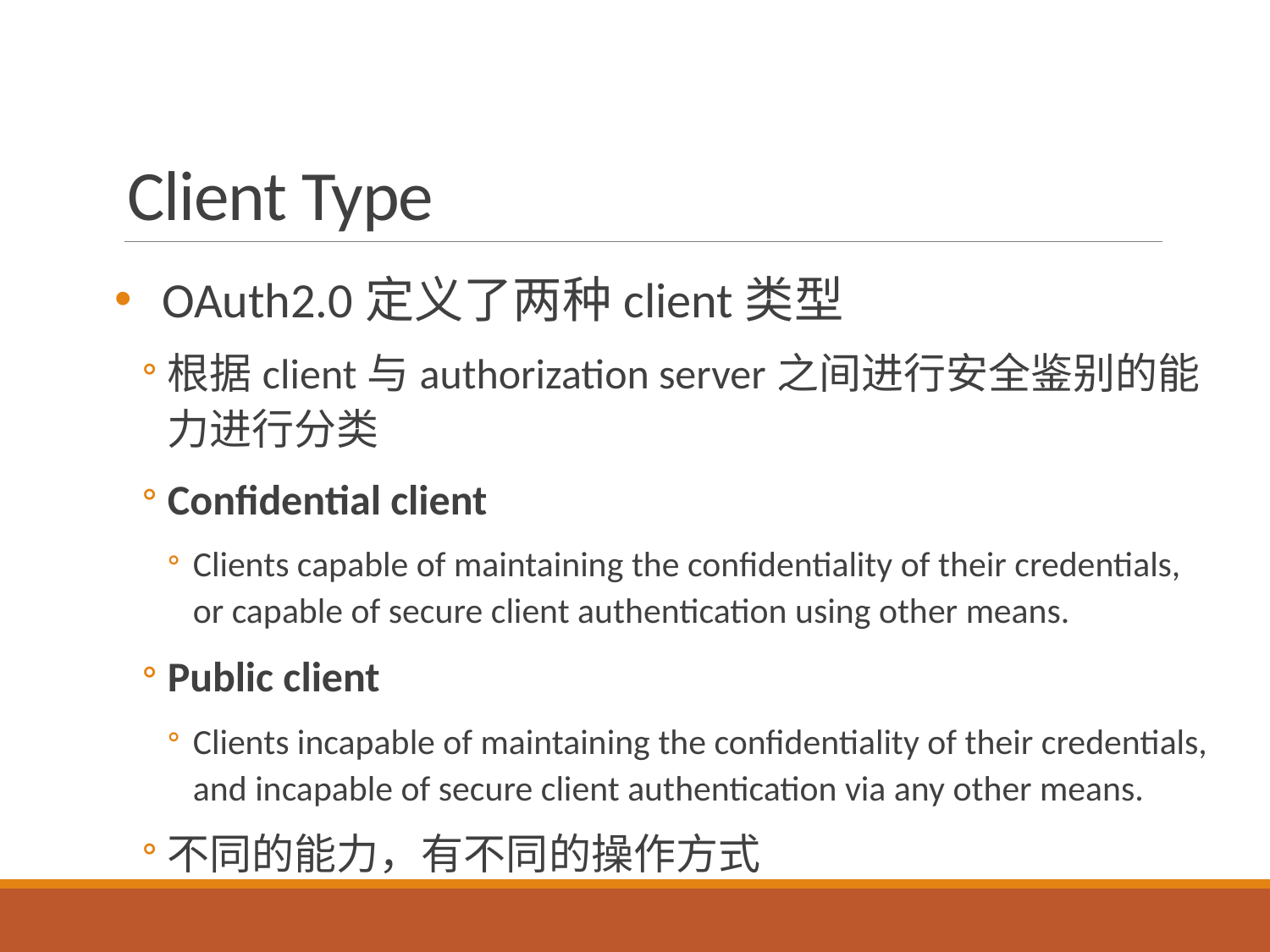

# Client Type
OAuth2.0定义了两种client类型
根据client与authorization server之间进行安全鉴别的能力进行分类
Confidential client
Clients capable of maintaining the confidentiality of their credentials, or capable of secure client authentication using other means.
Public client
Clients incapable of maintaining the confidentiality of their credentials, and incapable of secure client authentication via any other means.
不同的能力，有不同的操作方式